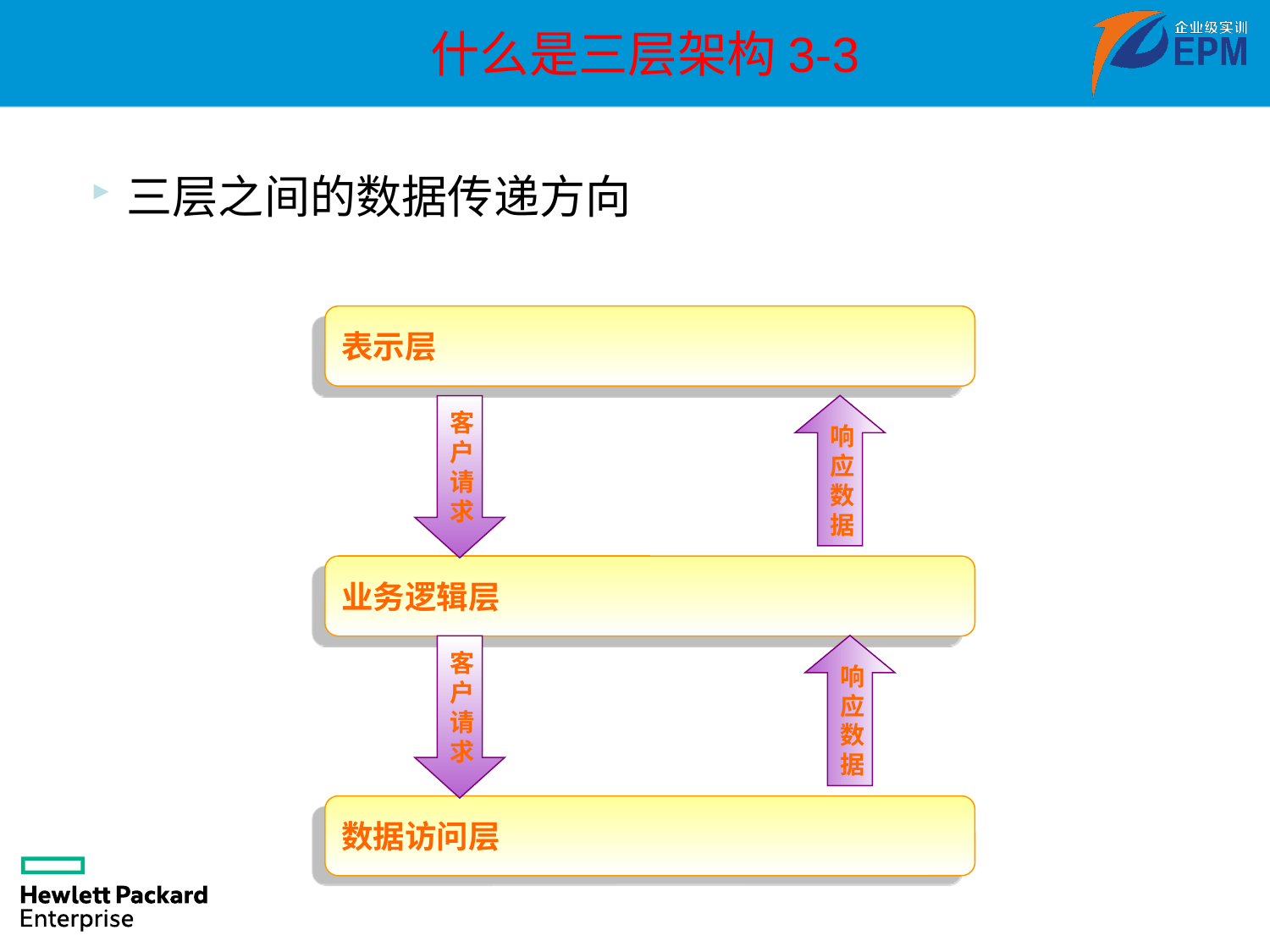

# 什么是三层架构3-3
三层之间的数据传递方向
表示层
响
应
数
据
客
户
请
求
业务逻辑层
响
应
数
据
客
户
请
求
数据访问层